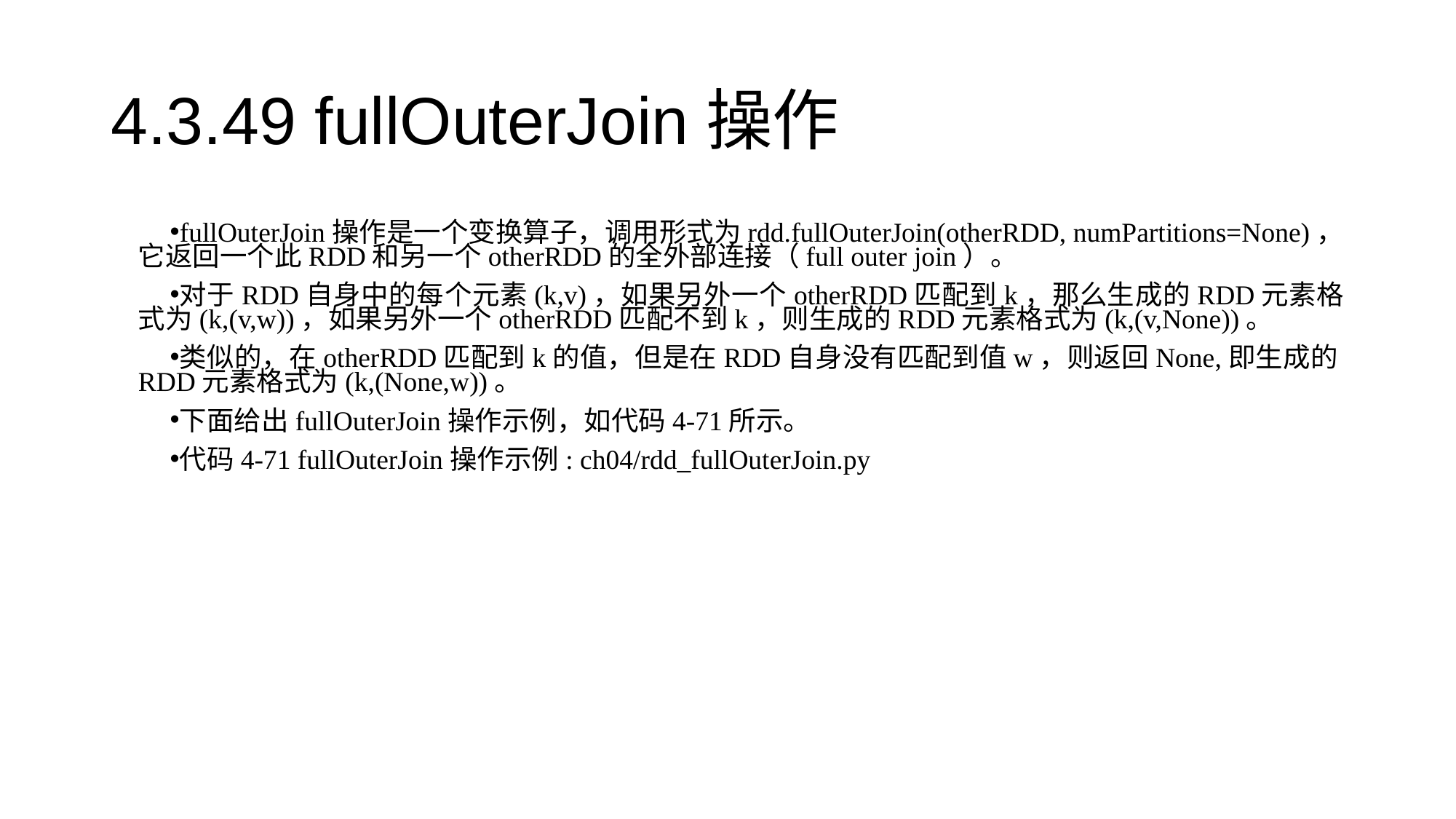

# 4.3.49 fullOuterJoin操作
fullOuterJoin操作是一个变换算子，调用形式为rdd.fullOuterJoin(otherRDD, numPartitions=None)，它返回一个此RDD和另一个otherRDD的全外部连接（full outer join）。
对于RDD自身中的每个元素(k,v)，如果另外一个otherRDD匹配到k，那么生成的RDD元素格式为(k,(v,w))，如果另外一个otherRDD匹配不到k，则生成的RDD元素格式为(k,(v,None))。
类似的，在otherRDD匹配到k的值，但是在RDD自身没有匹配到值w，则返回None,即生成的RDD元素格式为(k,(None,w))。
下面给出fullOuterJoin操作示例，如代码4-71所示。
代码4-71 fullOuterJoin操作示例: ch04/rdd_fullOuterJoin.py